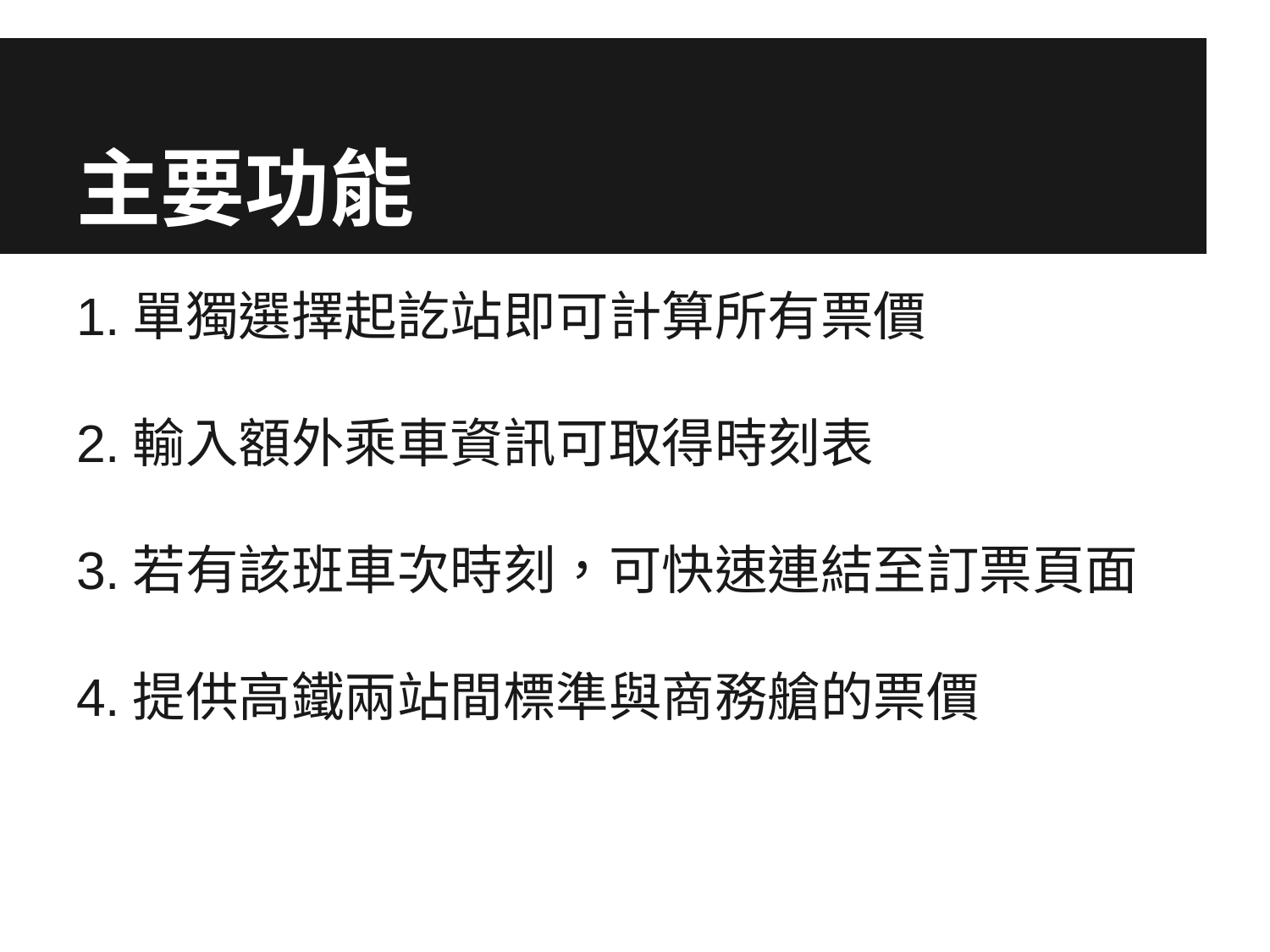

# 主要功能
1.單獨選擇起訖站即可計算所有票價

2.輸入額外乘車資訊可取得時刻表

3.若有該班車次時刻，可快速連結至訂票頁面

4.提供高鐵兩站間標準與商務艙的票價